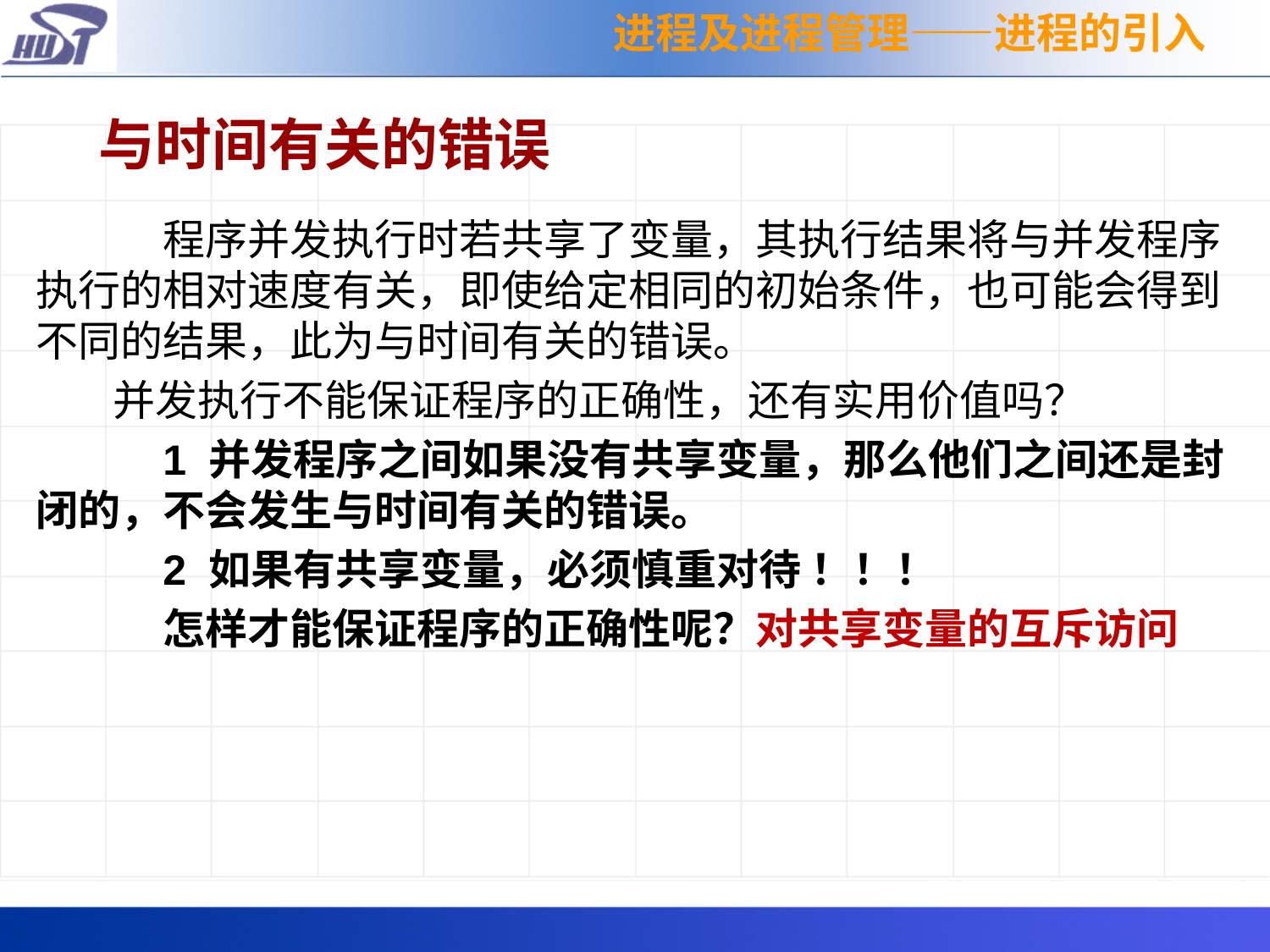

进程及进程管理——进程的引入
与时间有关的错误
	程序并发执行时若共享了变量，其执行结果将与并发程序执行的相对速度有关，即使给定相同的初始条件，也可能会得到不同的结果，此为与时间有关的错误。
       并发执行不能保证程序的正确性，还有实用价值吗？
	1 并发程序之间如果没有共享变量，那么他们之间还是封闭的，不会发生与时间有关的错误。
	2 如果有共享变量，必须慎重对待 ！！！
	怎样才能保证程序的正确性呢？对共享变量的互斥访问